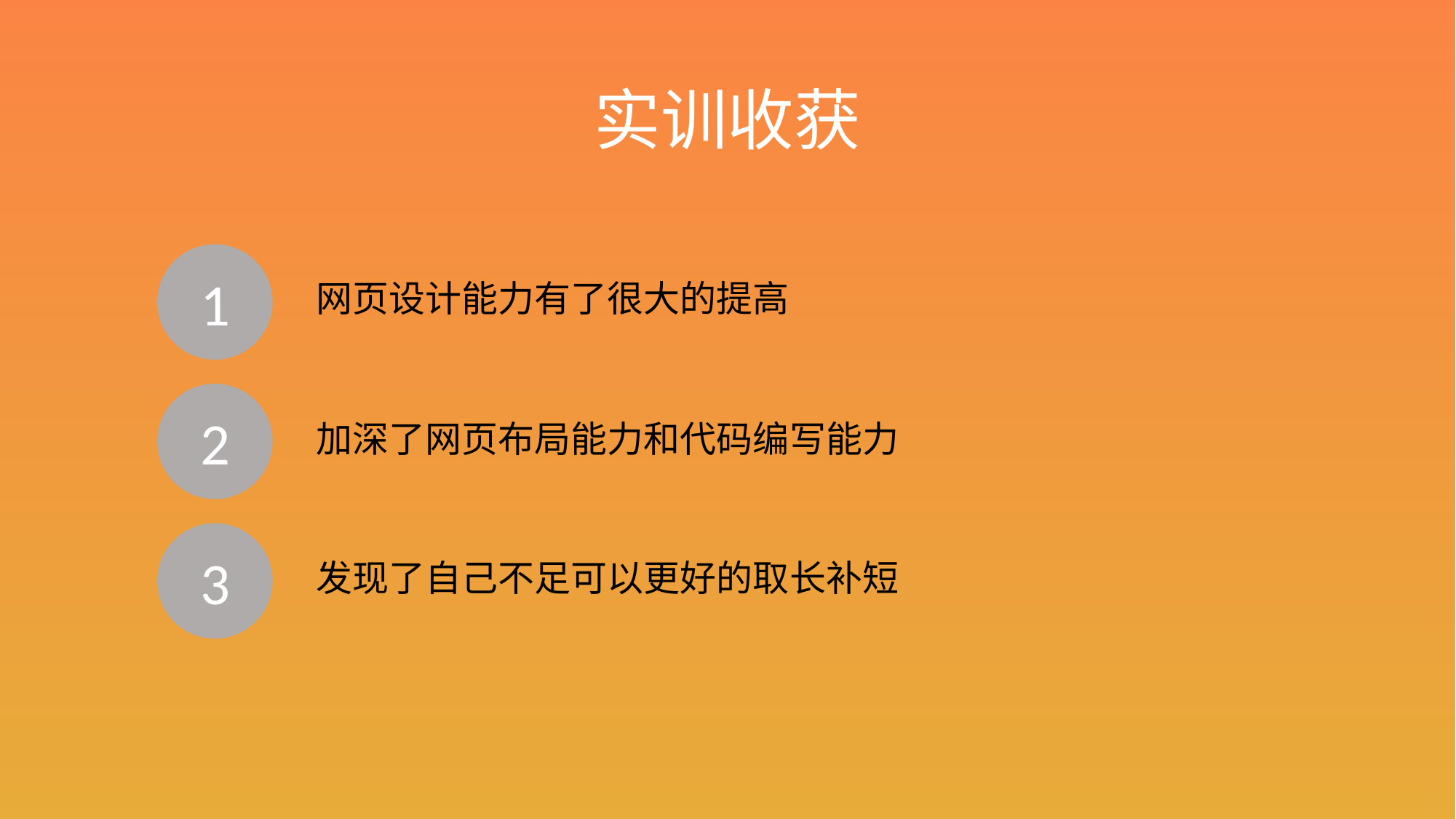

实训收获
网页设计能力有了很大的提高
1
加深了网页布局能力和代码编写能力
2
发现了自己不足可以更好的取长补短
3